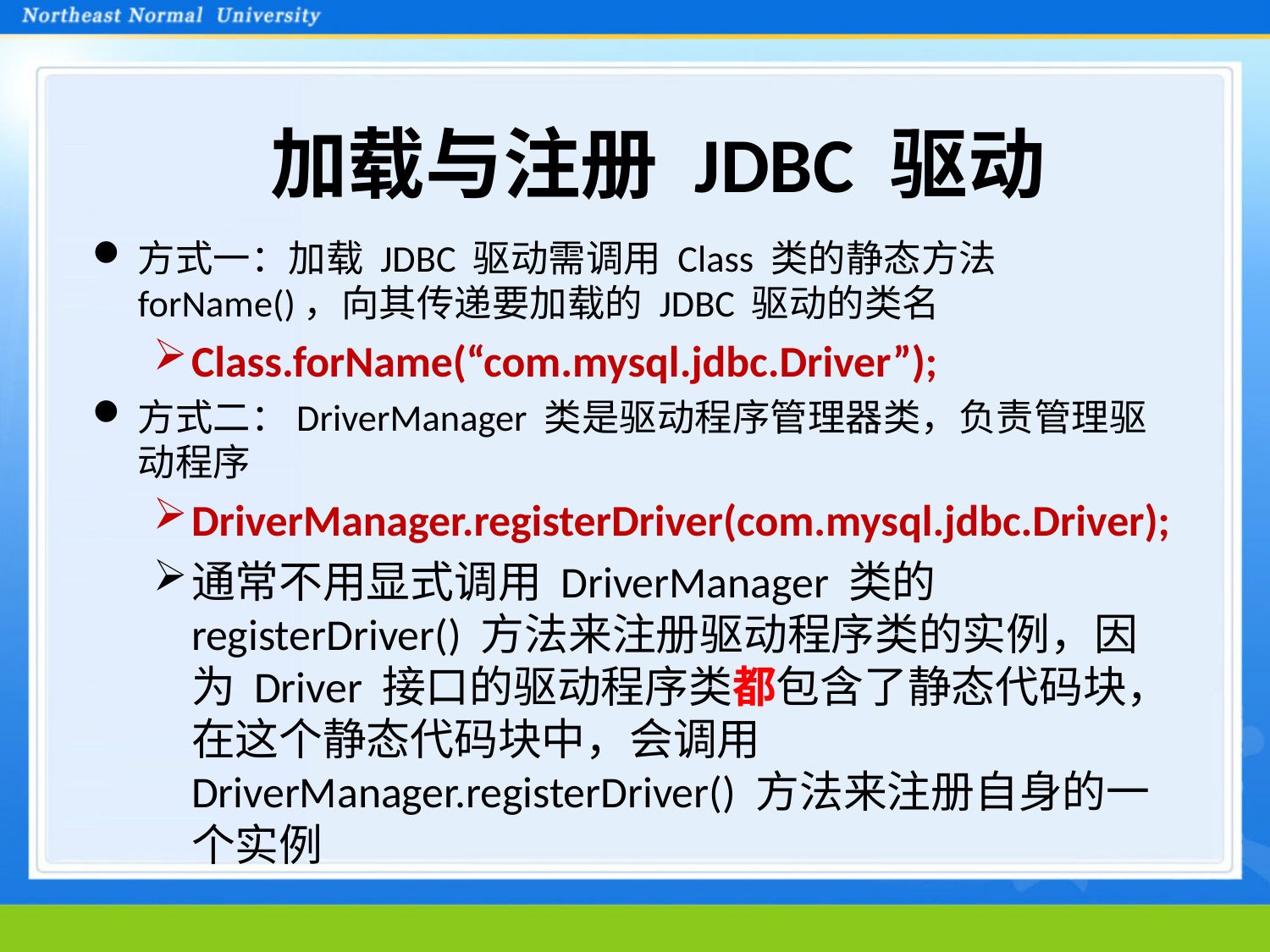

# 加载与注册 JDBC 驱动
方式一：加载 JDBC 驱动需调用 Class 类的静态方法 forName()，向其传递要加载的 JDBC 驱动的类名
Class.forName(“com.mysql.jdbc.Driver”);
方式二：DriverManager 类是驱动程序管理器类，负责管理驱动程序
DriverManager.registerDriver(com.mysql.jdbc.Driver);
通常不用显式调用 DriverManager 类的 registerDriver() 方法来注册驱动程序类的实例，因为 Driver 接口的驱动程序类都包含了静态代码块，在这个静态代码块中，会调用 DriverManager.registerDriver() 方法来注册自身的一个实例